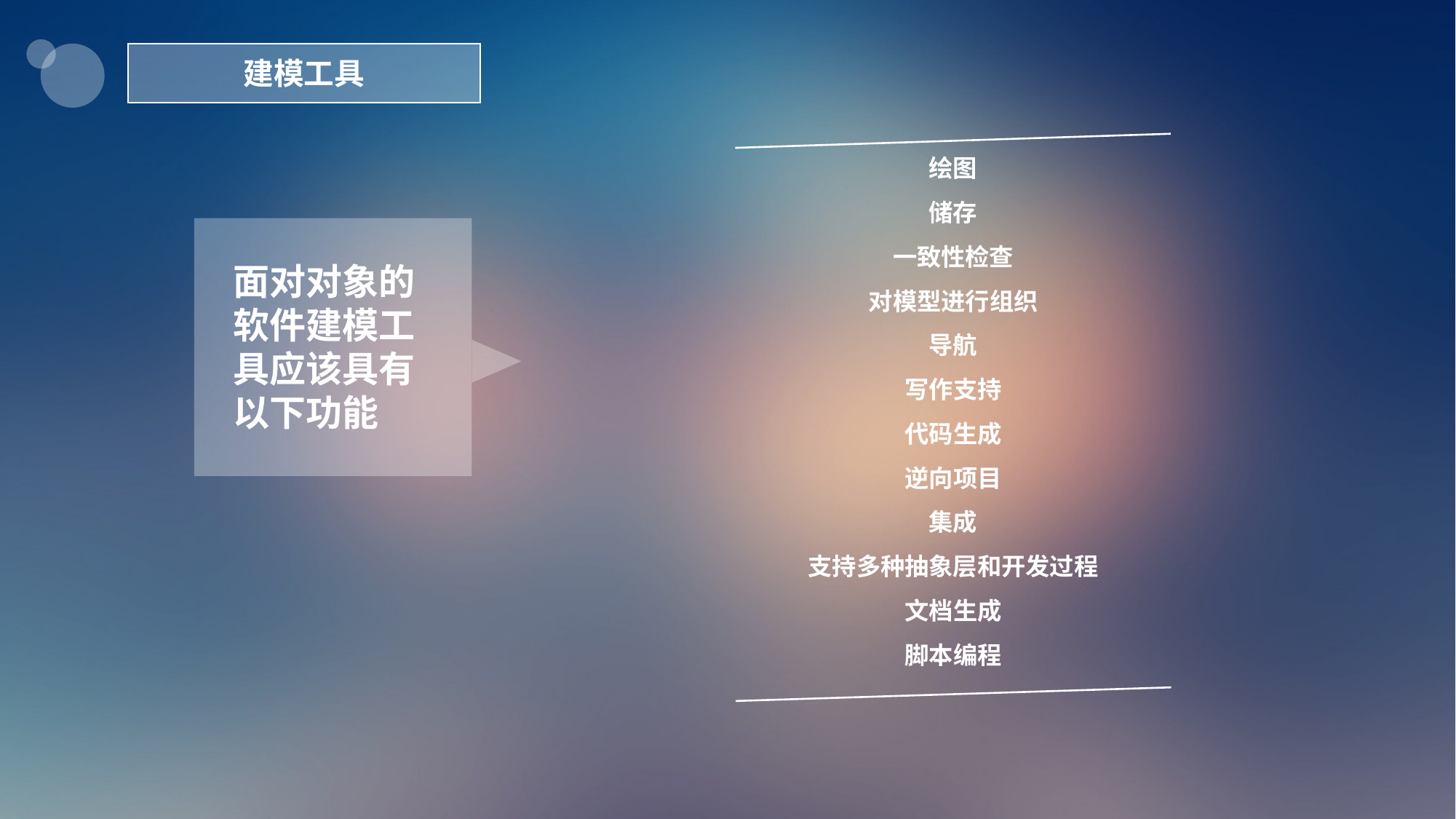

建模工具
绘图
储存
一致性检查
对模型进行组织
导航
写作支持
代码生成
逆向项目
集成
支持多种抽象层和开发过程
文档生成
脚本编程

面对对象的软件建模工具应该具有以下功能